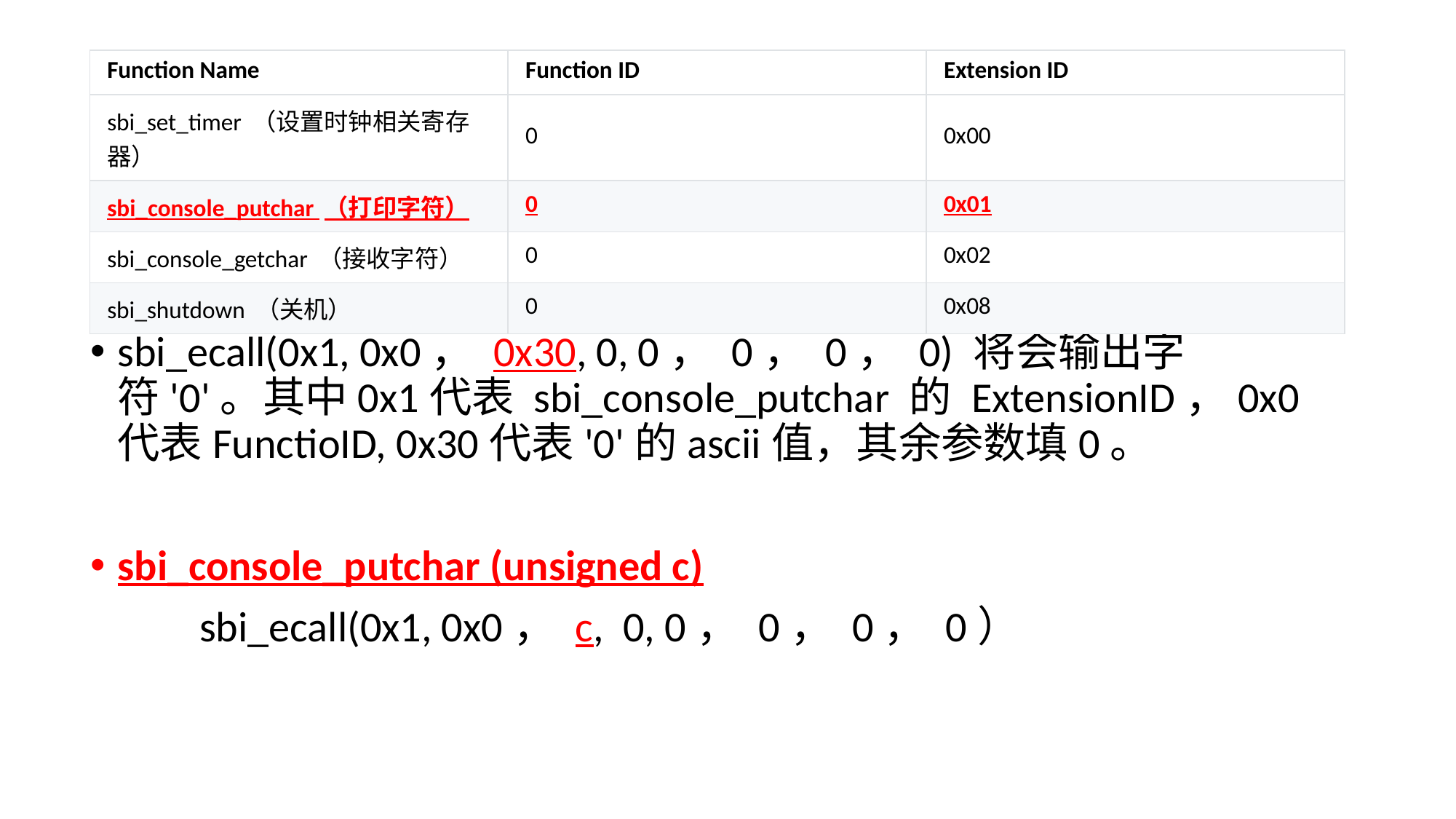

| Function Name | Function ID | Extension ID |
| --- | --- | --- |
| sbi\_set\_timer （设置时钟相关寄存器） | 0 | 0x00 |
| sbi\_console\_putchar （打印字符） | 0 | 0x01 |
| sbi\_console\_getchar （接收字符） | 0 | 0x02 |
| sbi\_shutdown （关机） | 0 | 0x08 |
sbi_ecall(0x1, 0x0， 0x30, 0, 0， 0， 0， 0) 将会输出字符'0'。其中0x1代表 sbi_console_putchar 的 ExtensionID，0x0代表FunctioID, 0x30代表'0'的ascii值，其余参数填0。

sbi_console_putchar (unsigned c)
 	sbi_ecall(0x1, 0x0， c,  0, 0， 0， 0， 0）